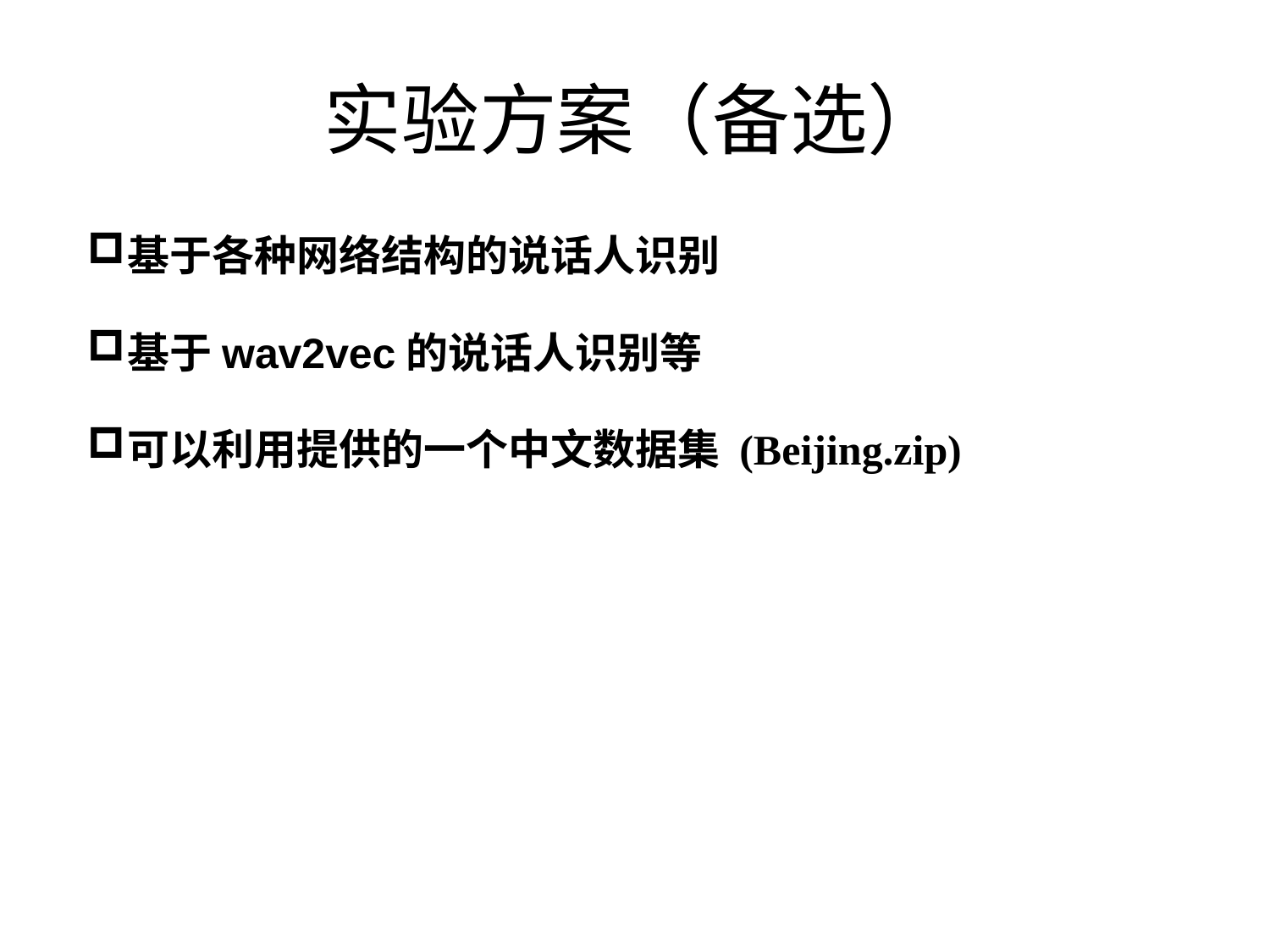

# 实验方案（备选）
基于各种网络结构的说话人识别
基于wav2vec的说话人识别等
可以利用提供的一个中文数据集 (Beijing.zip)